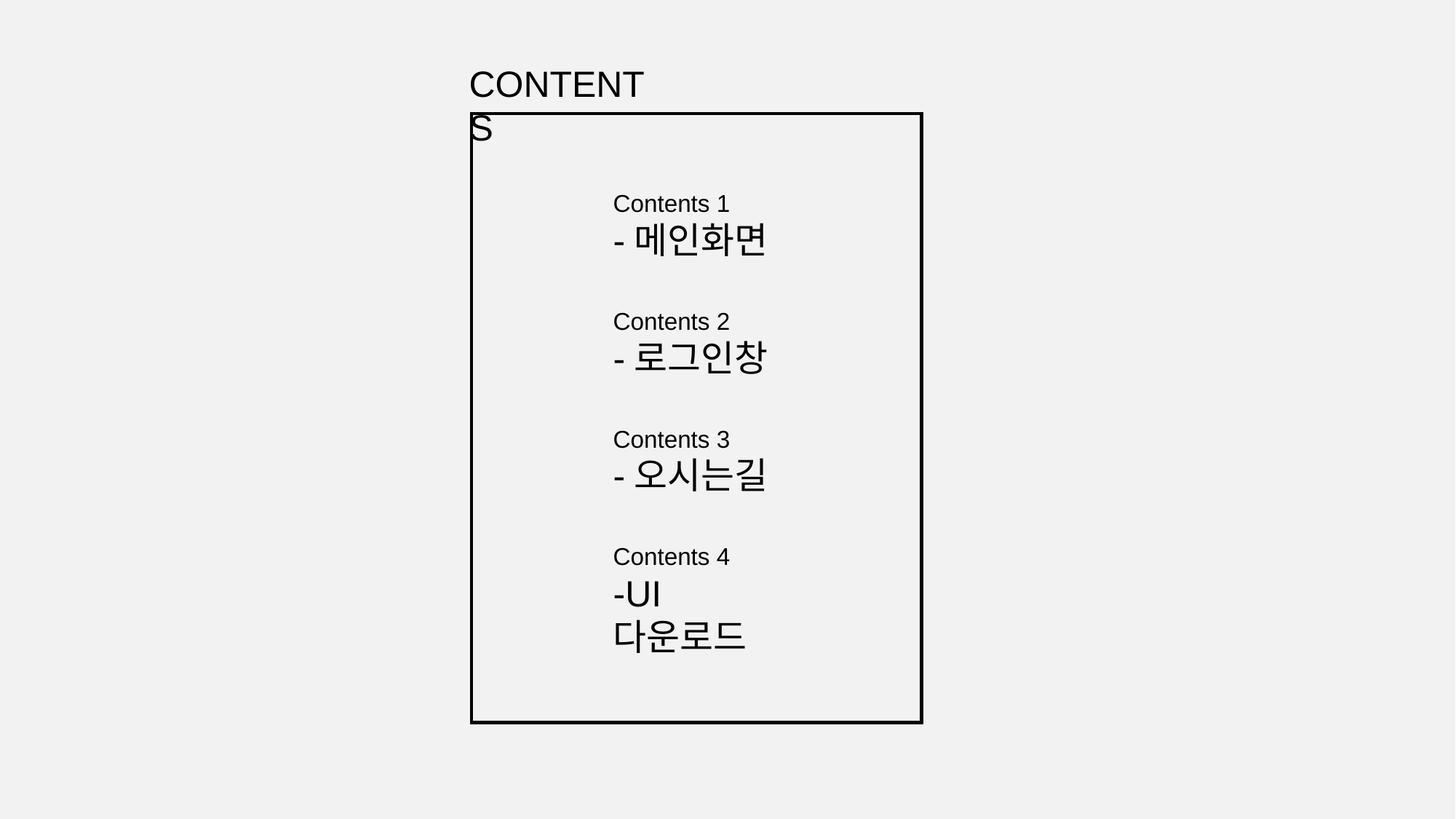

CONTENTS

Contents 1
-메인화면
Contents 2
-로그인창
Contents 3
-오시는길
Contents 4
-UI 다운로드